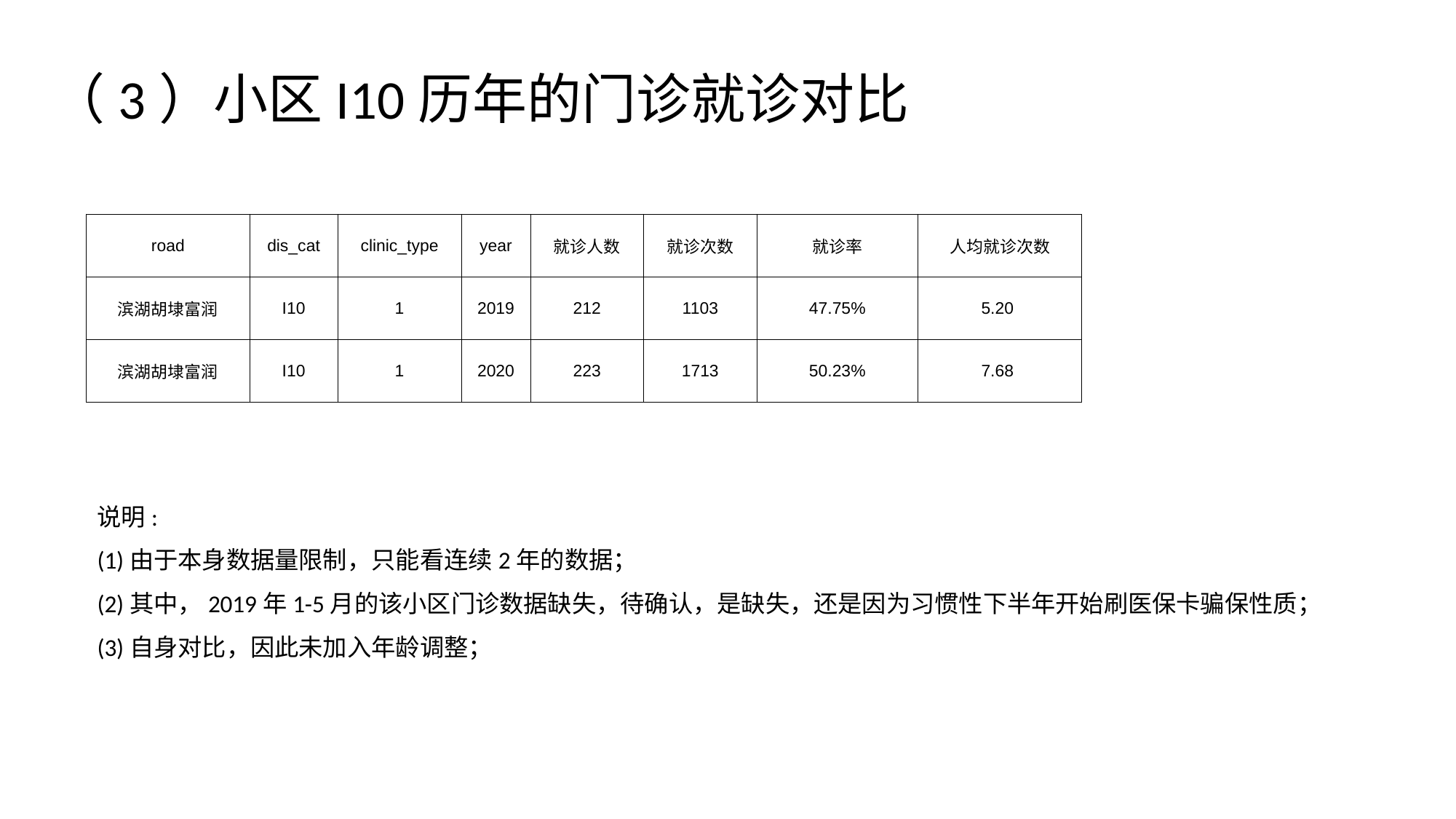

# （3）小区I10历年的门诊就诊对比
| road | dis\_cat | clinic\_type | year | 就诊人数 | 就诊次数 | 就诊率 | 人均就诊次数 |
| --- | --- | --- | --- | --- | --- | --- | --- |
| 滨湖胡埭富润 | I10 | 1 | 2019 | 212 | 1103 | 47.75% | 5.20 |
| 滨湖胡埭富润 | I10 | 1 | 2020 | 223 | 1713 | 50.23% | 7.68 |
说明:
(1)由于本身数据量限制，只能看连续2年的数据；
(2)其中，2019年1-5月的该小区门诊数据缺失，待确认，是缺失，还是因为习惯性下半年开始刷医保卡骗保性质；
(3)自身对比，因此未加入年龄调整；